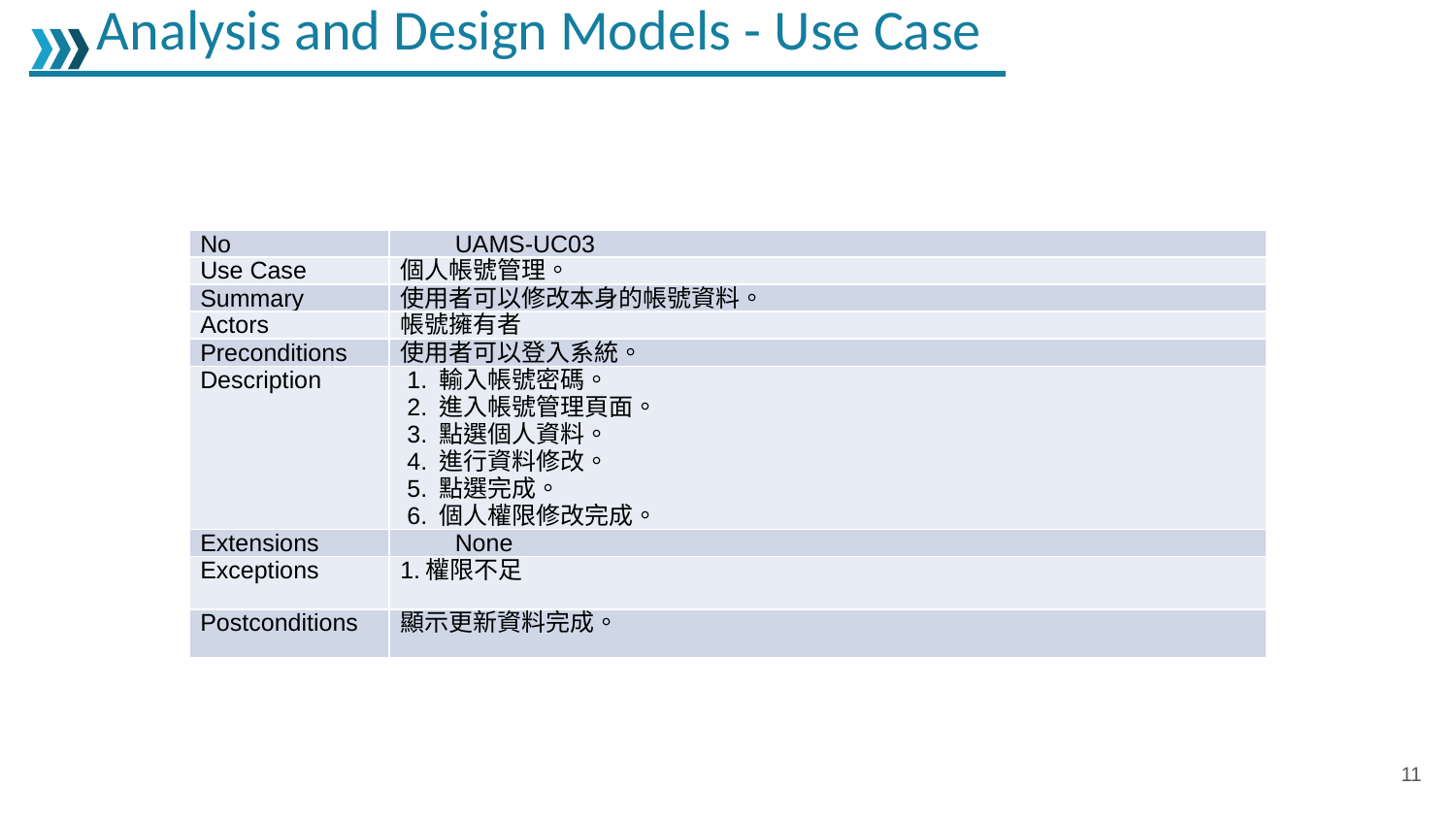

Analysis and Design Models - Use Case

| No | UAMS-UC03 |
| --- | --- |
| Use Case | 個人帳號管理。 |
| Summary | 使用者可以修改本身的帳號資料。 |
| Actors | 帳號擁有者 |
| Preconditions | 使用者可以登入系統。 |
| Description | 1. 輸入帳號密碼。 2. 進入帳號管理頁面。 3. 點選個人資料。 4. 進行資料修改。 5. 點選完成。 6. 個人權限修改完成。 |
| Extensions | None |
| Exceptions | 1.權限不足 |
| Postconditions | 顯示更新資料完成。 |
11